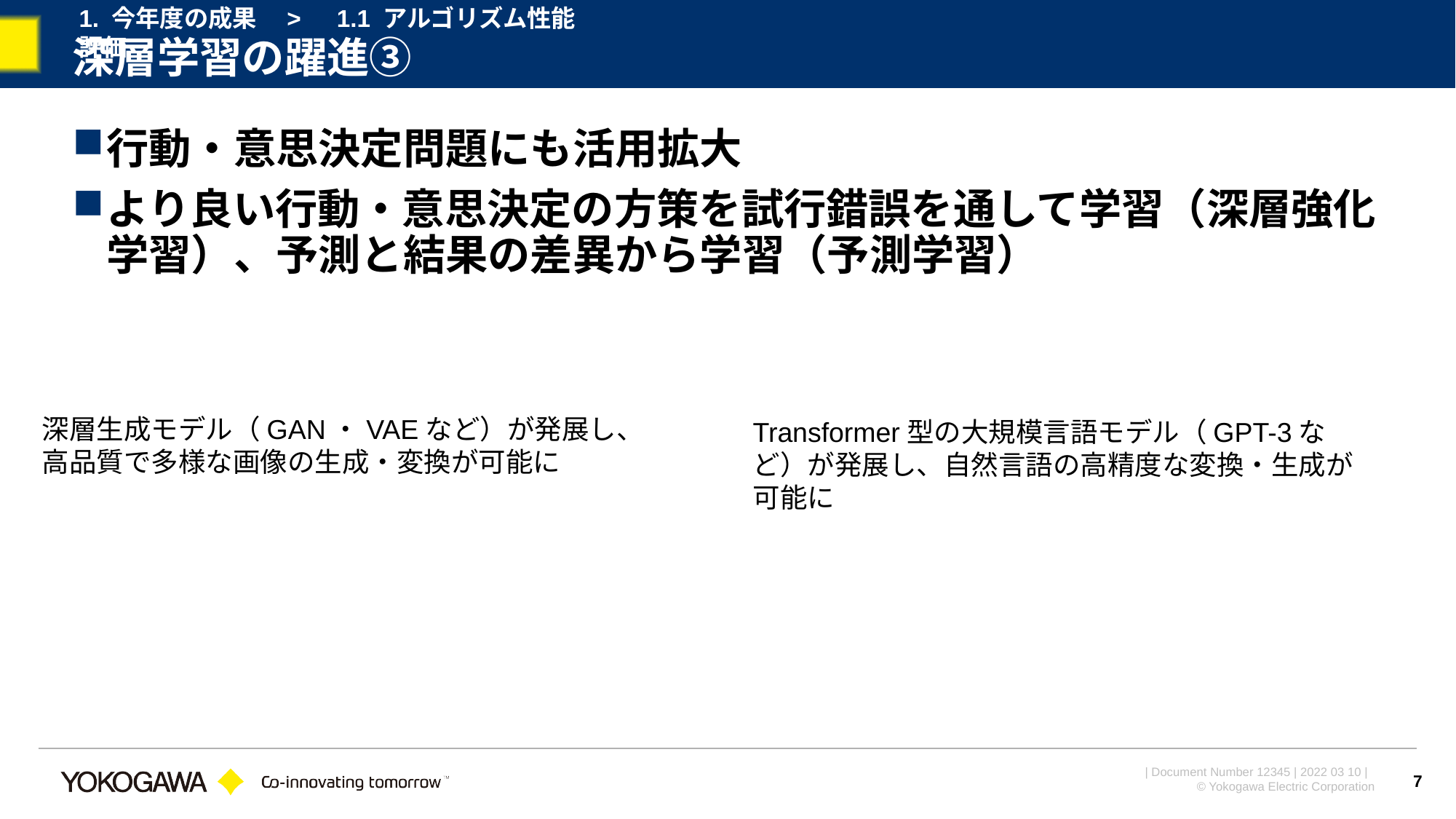

1. 今年度の成果　>　1.1 アルゴリズム性能評価
# 深層学習の躍進③
行動・意思決定問題にも活用拡大
より良い行動・意思決定の方策を試行錯誤を通して学習（深層強化学習）、予測と結果の差異から学習（予測学習）

深層生成モデル（GAN・VAEなど）が発展し、高品質で多様な画像の生成・変換が可能に
Transformer型の大規模言語モデル（GPT-3など）が発展し、自然言語の高精度な変換・生成が可能に
7